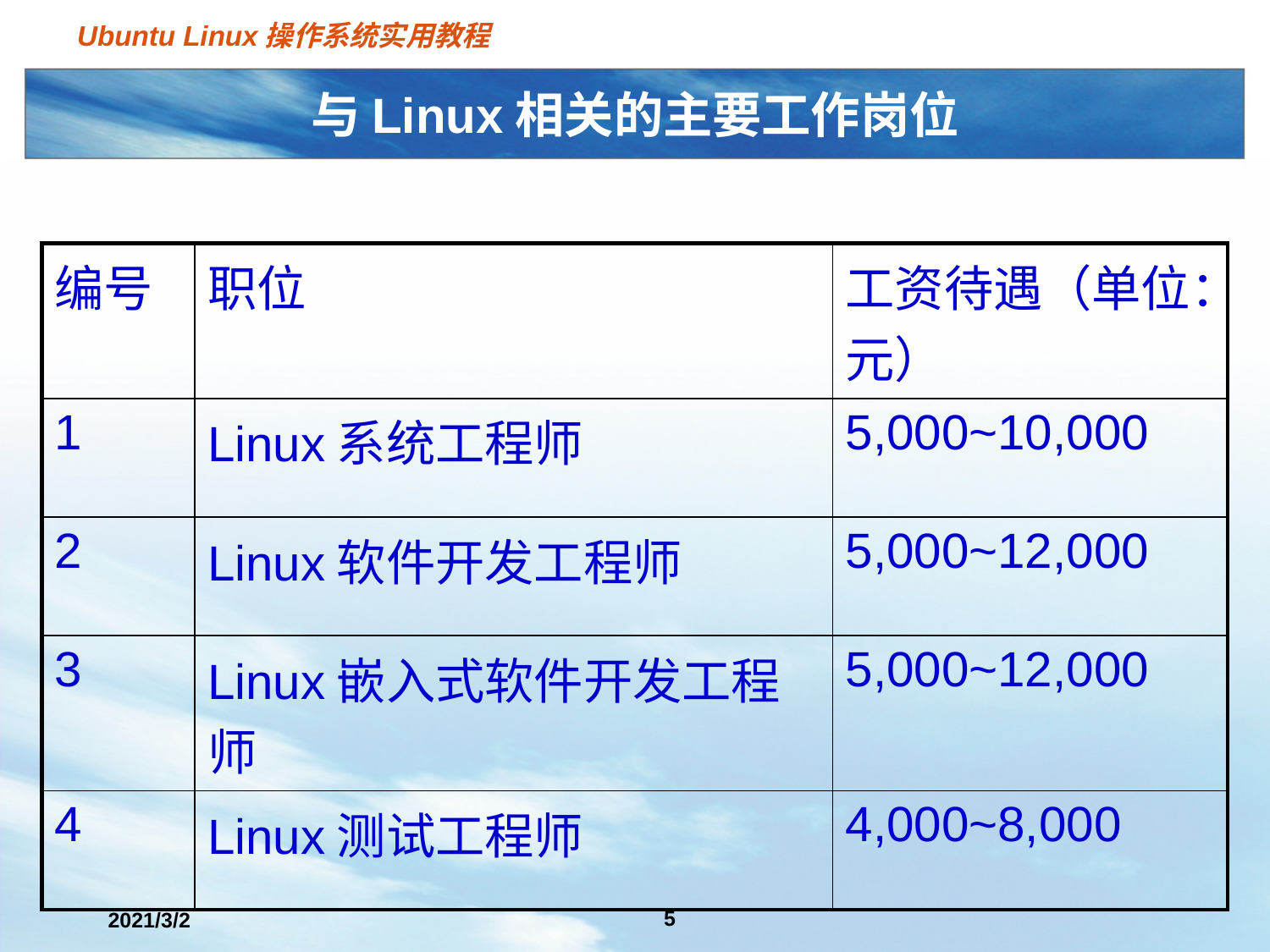

# 与Linux相关的主要工作岗位
| 编号 | 职位 | 工资待遇（单位：元） |
| --- | --- | --- |
| 1 | Linux系统工程师 | 5,000~10,000 |
| 2 | Linux软件开发工程师 | 5,000~12,000 |
| 3 | Linux嵌入式软件开发工程师 | 5,000~12,000 |
| 4 | Linux测试工程师 | 4,000~8,000 |
5
2021/3/2